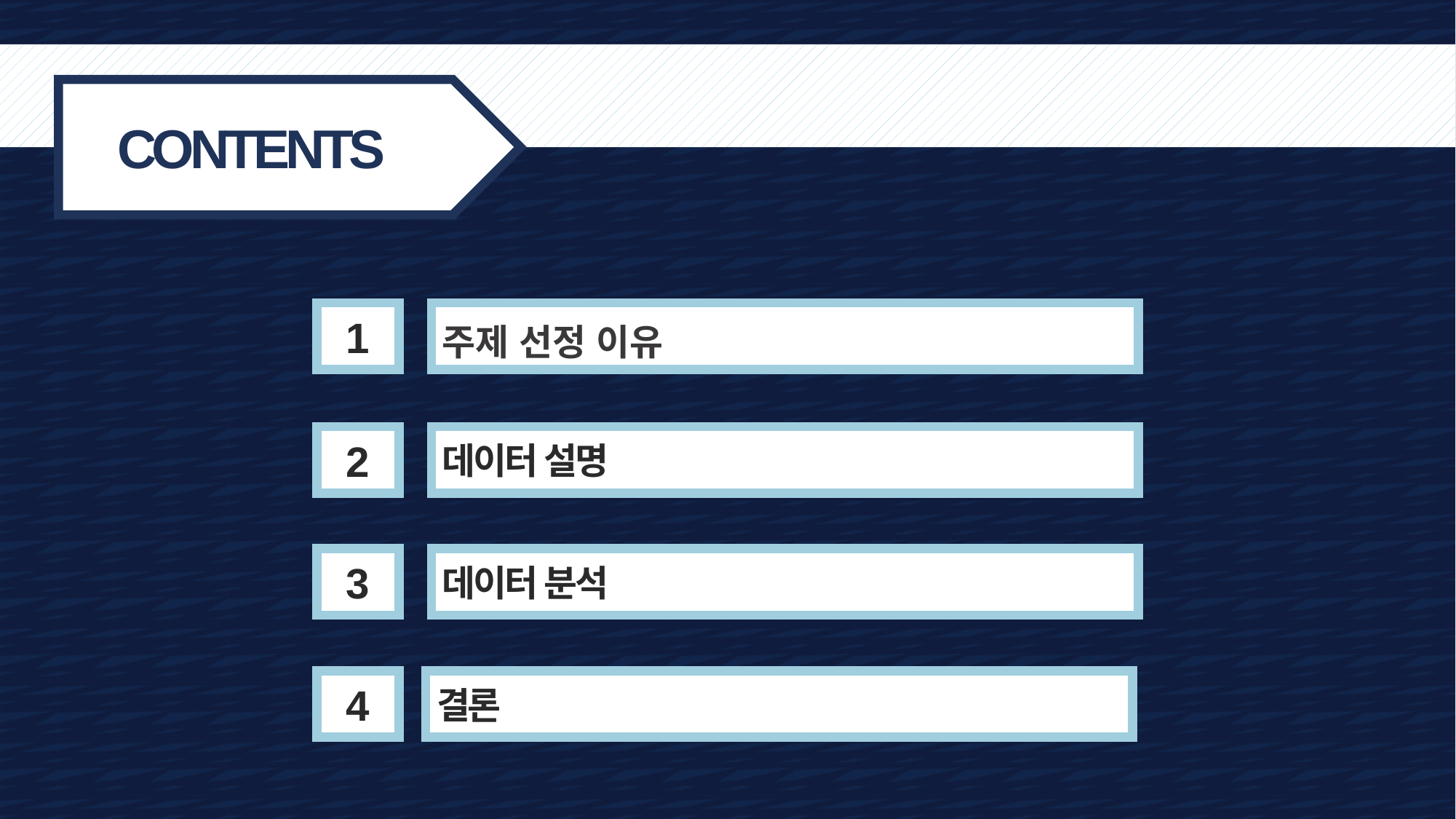

CONTENTS

1

주제 선정 이유
데이터 설명
2

데이터 분석
3

결론
4